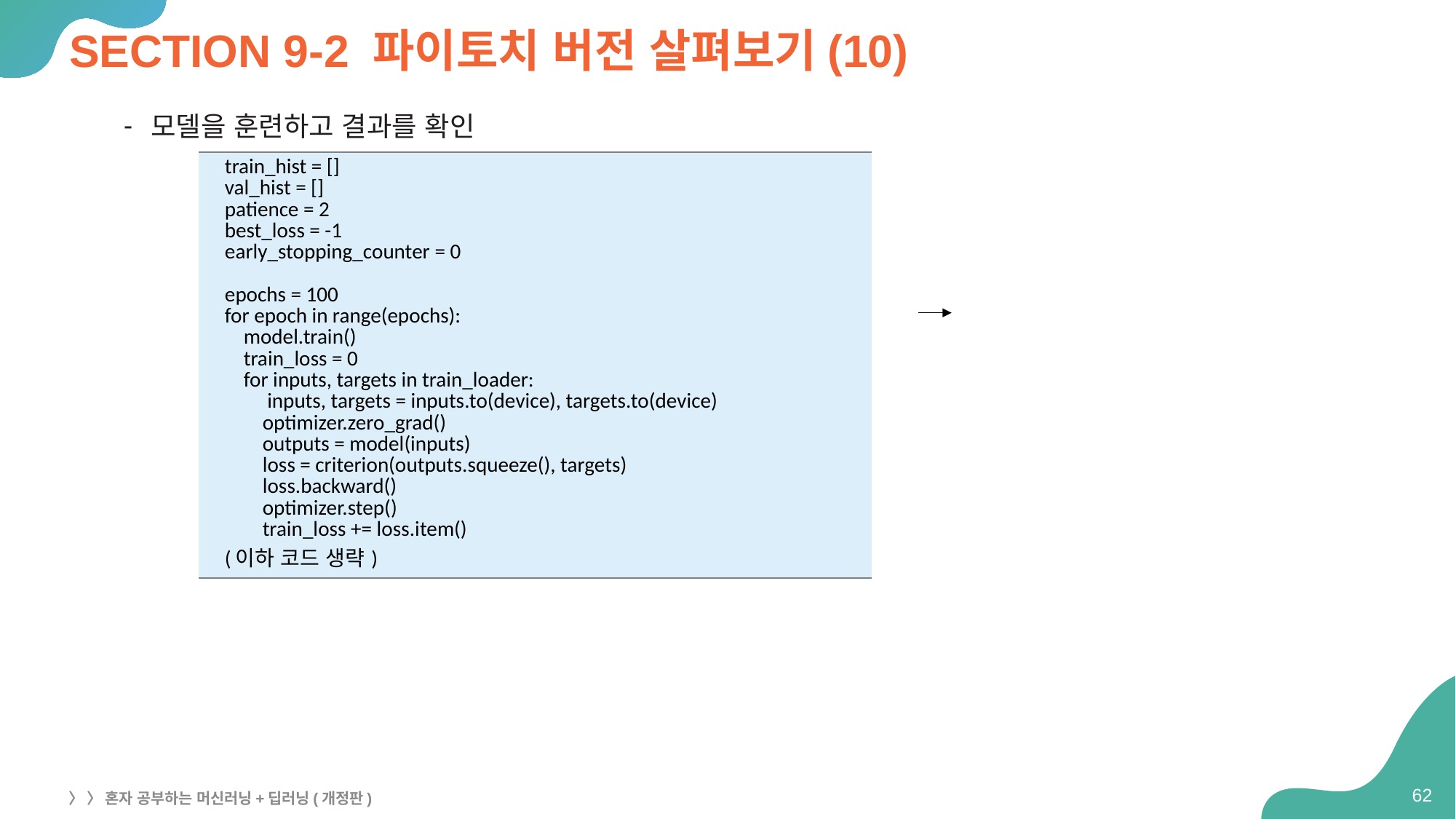

# SECTION 9-2 파이토치 버전 살펴보기(10)
모델을 훈련하고 결과를 확인
| train\_hist = [] val\_hist = [] patience = 2 best\_loss = -1 early\_stopping\_counter = 0 epochs = 100 for epoch in range(epochs): model.train() train\_loss = 0 for inputs, targets in train\_loader: inputs, targets = inputs.to(device), targets.to(device) optimizer.zero\_grad() outputs = model(inputs) loss = criterion(outputs.squeeze(), targets) loss.backward() optimizer.step() train\_loss += loss.item() (이하 코드 생략) |
| --- |
62
〉 〉 혼자 공부하는 머신러닝+딥러닝(개정판)